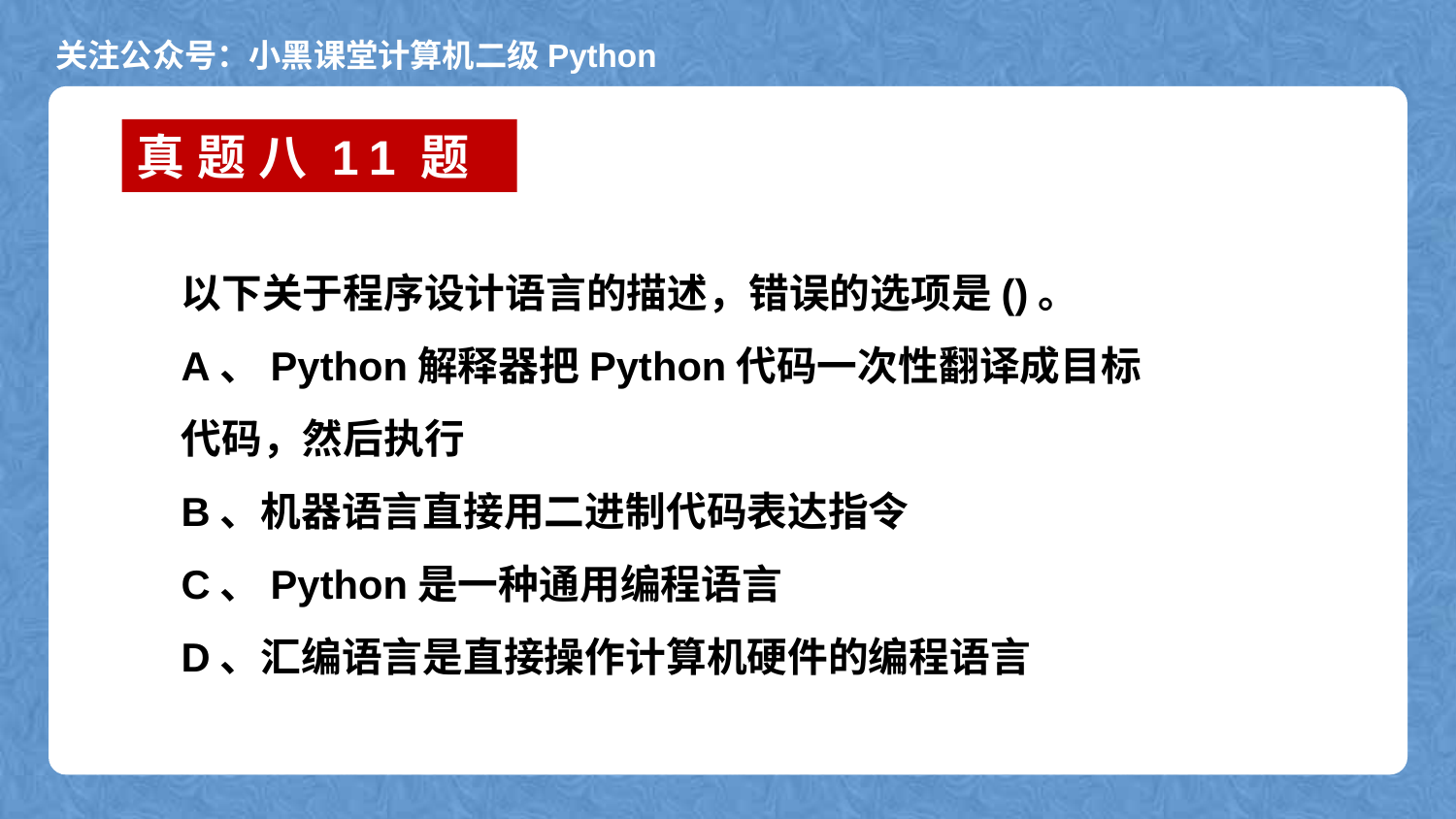

真题八11题
以下关于程序设计语言的描述，错误的选项是()。
A、Python解释器把Python代码一次性翻译成目标代码，然后执行
B、机器语言直接用二进制代码表达指令
C、Python是一种通用编程语言
D、汇编语言是直接操作计算机硬件的编程语言